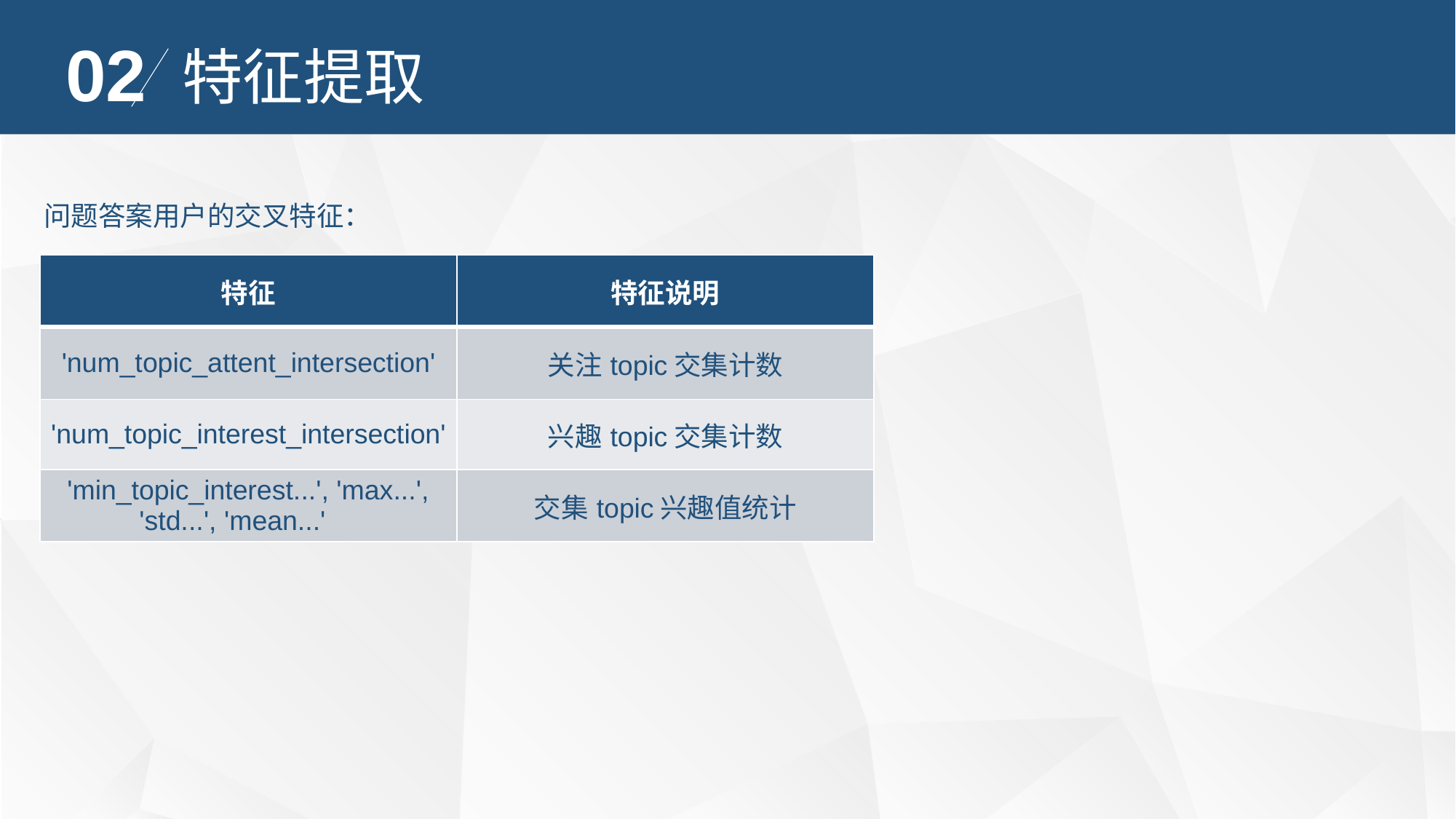

02
特征提取
问题答案用户的交叉特征：
| 特征 | 特征说明 |
| --- | --- |
| 'num\_topic\_attent\_intersection' | 关注topic交集计数 |
| 'num\_topic\_interest\_intersection' | 兴趣topic交集计数 |
| 'min\_topic\_interest...', 'max...', 'std...', 'mean...' | 交集topic兴趣值统计 |